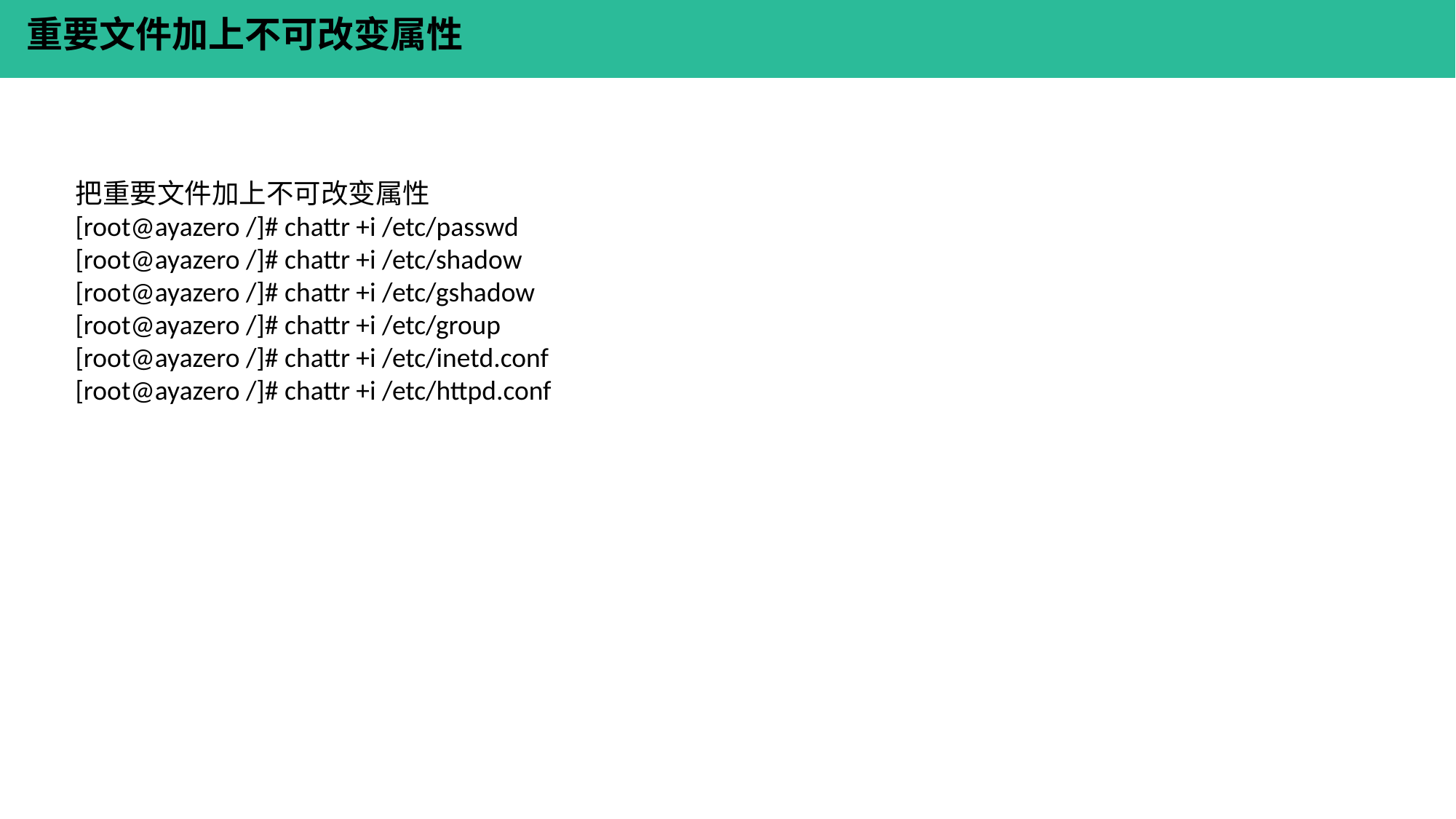

重要文件加上不可改变属性
把重要文件加上不可改变属性
[root@ayazero /]# chattr +i /etc/passwd
[root@ayazero /]# chattr +i /etc/shadow
[root@ayazero /]# chattr +i /etc/gshadow
[root@ayazero /]# chattr +i /etc/group
[root@ayazero /]# chattr +i /etc/inetd.conf
[root@ayazero /]# chattr +i /etc/httpd.conf